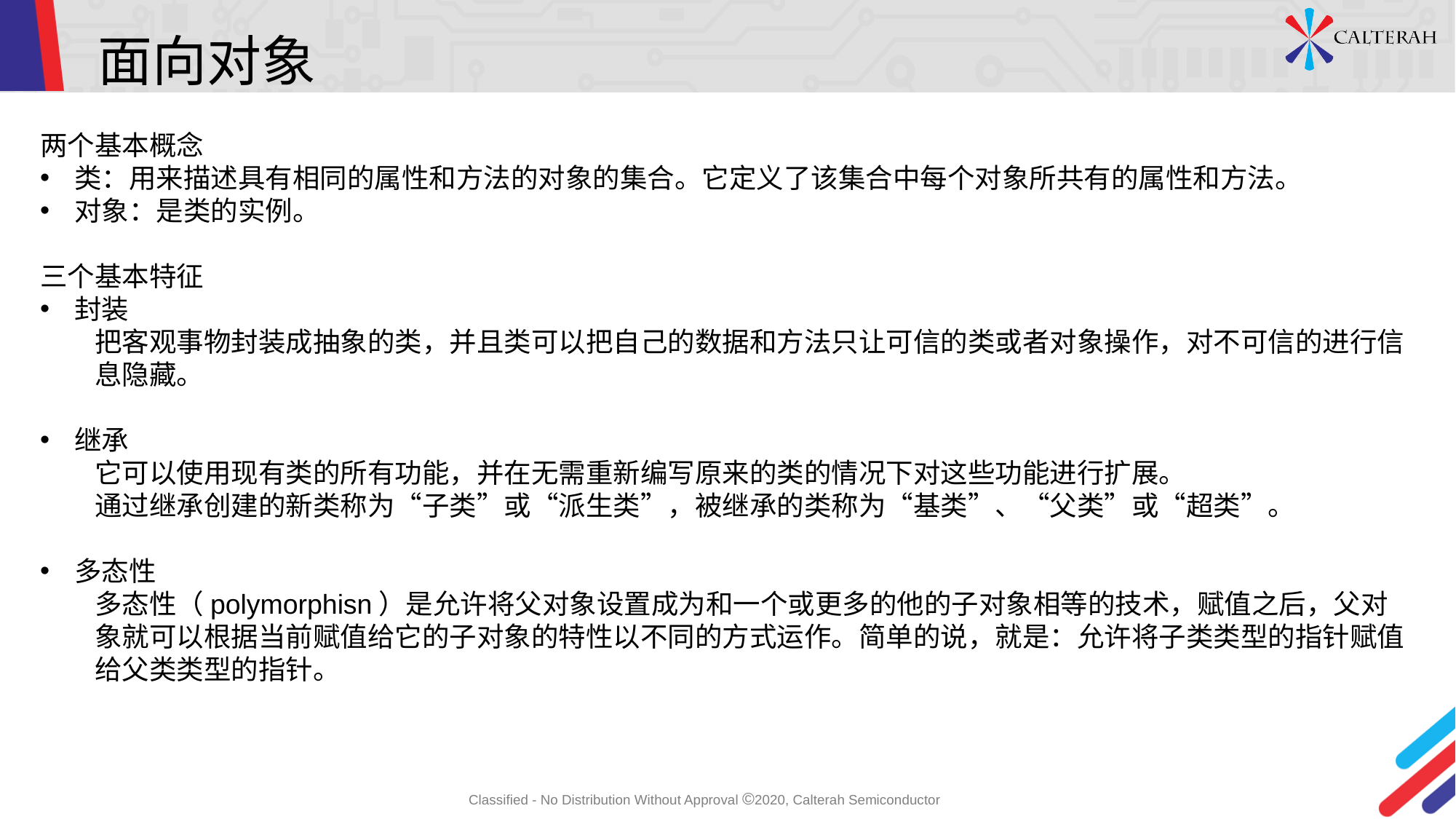

# 面向对象
两个基本概念
类：用来描述具有相同的属性和方法的对象的集合。它定义了该集合中每个对象所共有的属性和方法。
对象：是类的实例。

三个基本特征
封装
把客观事物封装成抽象的类，并且类可以把自己的数据和方法只让可信的类或者对象操作，对不可信的进行信息隐藏。

继承
它可以使用现有类的所有功能，并在无需重新编写原来的类的情况下对这些功能进行扩展。
通过继承创建的新类称为“子类”或“派生类”，被继承的类称为“基类”、“父类”或“超类”。

多态性
多态性（polymorphisn）是允许将父对象设置成为和一个或更多的他的子对象相等的技术，赋值之后，父对象就可以根据当前赋值给它的子对象的特性以不同的方式运作。简单的说，就是：允许将子类类型的指针赋值给父类类型的指针。